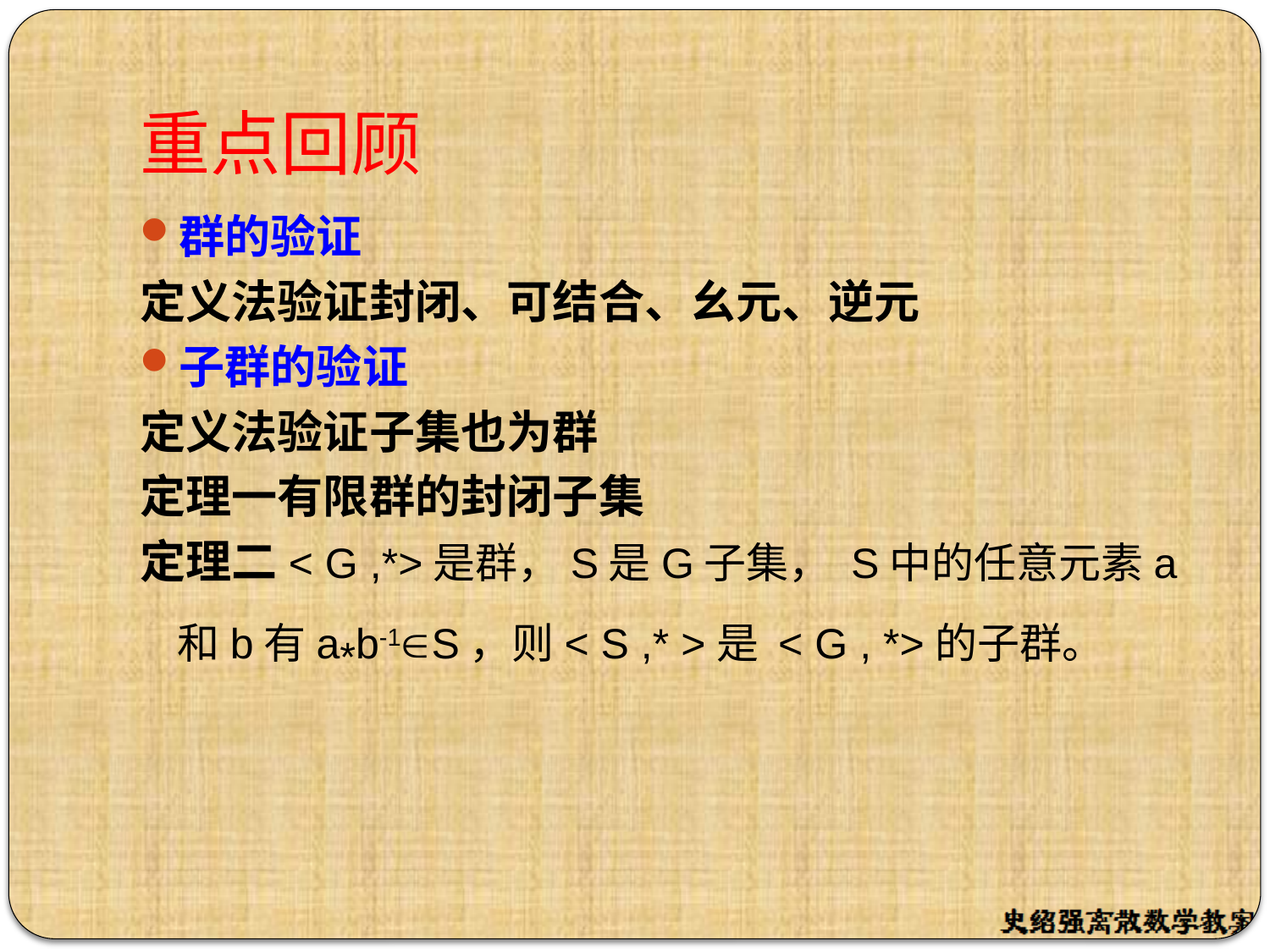

# 重点回顾
群的验证
定义法验证封闭、可结合、幺元、逆元
子群的验证
定义法验证子集也为群
定理一有限群的封闭子集
定理二< G ,*>是群，S是G子集， S中的任意元素a和b有a*b-1∈S，则< S ,* >是 < G , *>的子群。